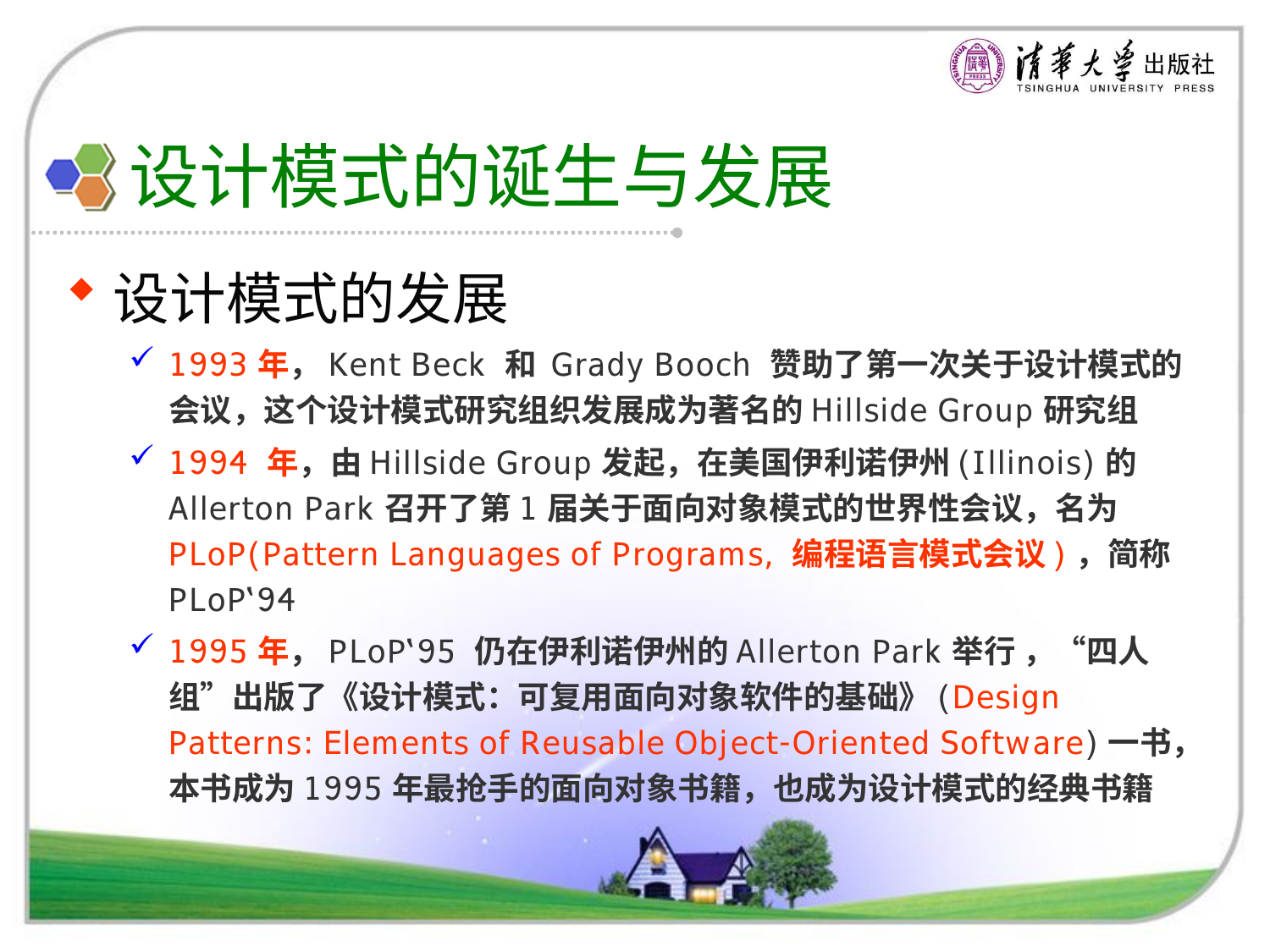

# 设计模式的诞生与发展
设计模式的发展
1993年，Kent Beck 和 Grady Booch 赞助了第一次关于设计模式的会议，这个设计模式研究组织发展成为著名的Hillside Group研究组
1994 年，由Hillside Group发起，在美国伊利诺伊州(Illinois)的Allerton Park召开了第1届关于面向对象模式的世界性会议，名为PLoP(Pattern Languages of Programs, 编程语言模式会议)，简称PLoP‘94
1995年，PLoP‘95 仍在伊利诺伊州的Allerton Park举行 ，“四人组”出版了《设计模式：可复用面向对象软件的基础》(Design Patterns: Elements of Reusable Object-Oriented Software)一书，本书成为1995年最抢手的面向对象书籍，也成为设计模式的经典书籍